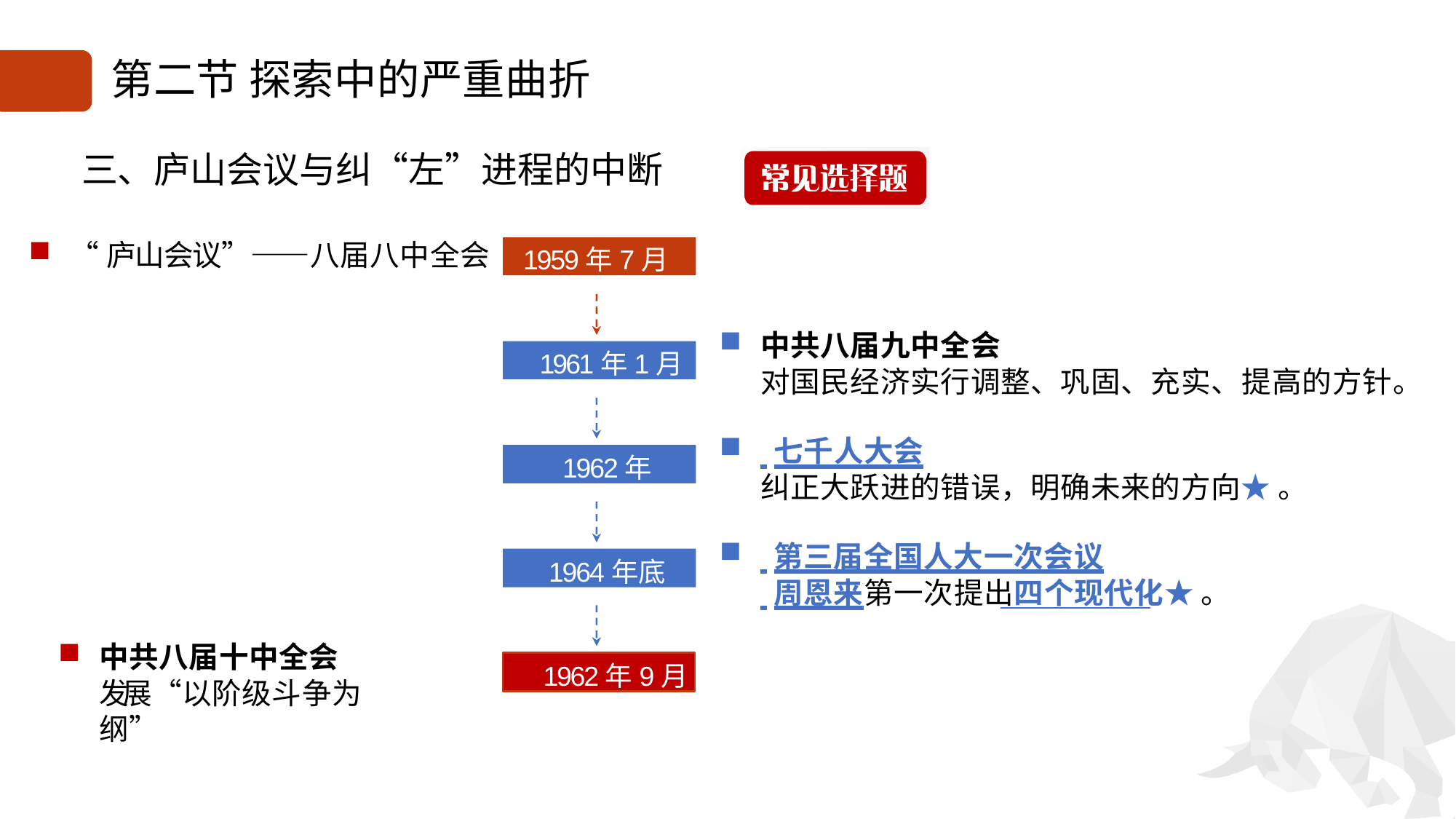

# 第二节 探索中的严重曲折
三、庐山会议与纠“左”进程的中断

“庐山会议”——八届八中全会

1959年7月

中共八届九中全会
对国民经济实行调整、巩固、充实、提高的方针。

 七千人大会
纠正大跃进的错误，明确未来的方向★ 。

 第三届全国人大一次会议
 周恩来第一次提出四个现代化★ 。
1961年1月

1962年

1964年底

中共八届十中全会
发展“以阶级斗争为纲”
1962年9月